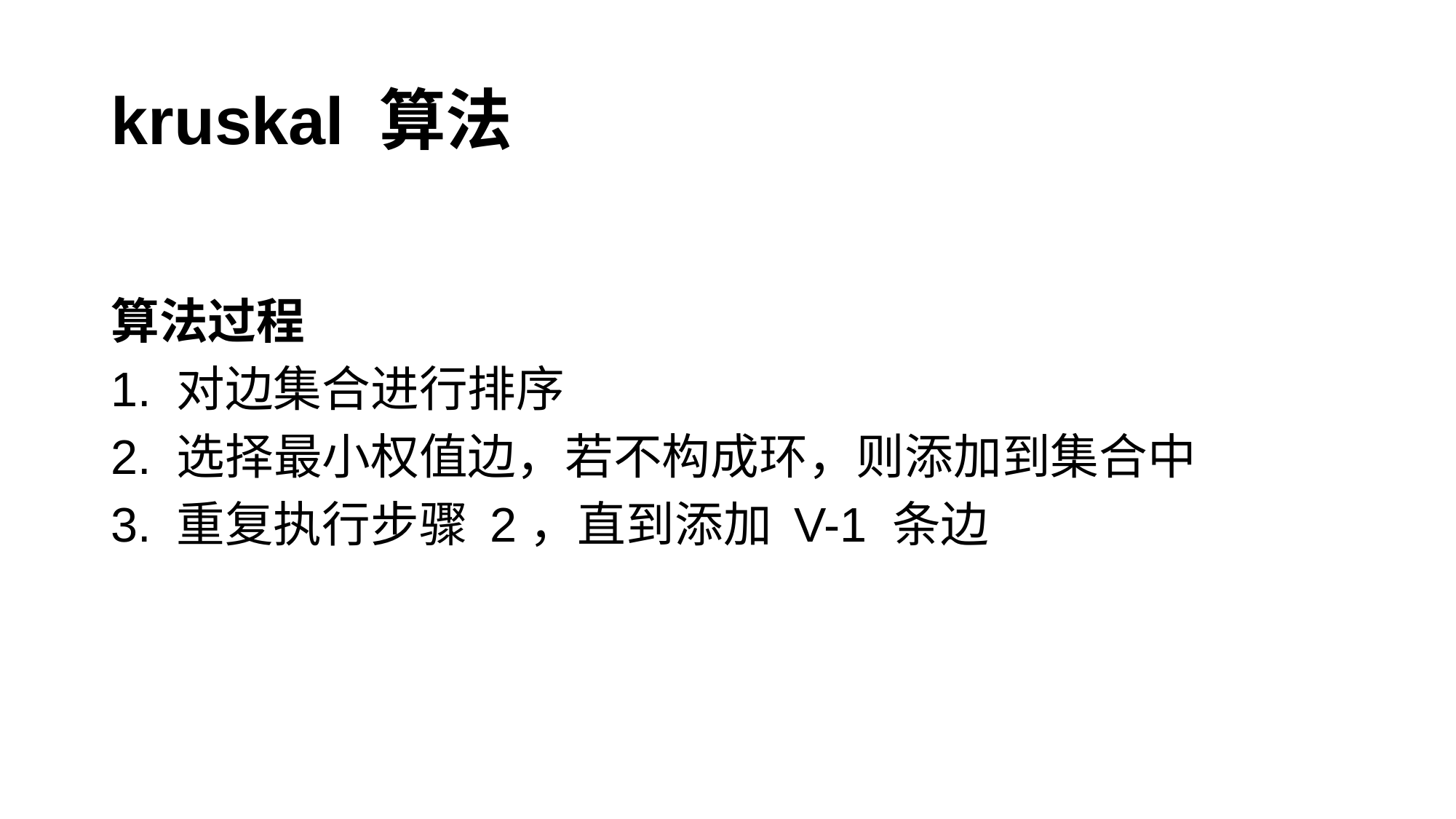

# kruskal 算法

算法过程
1. 对边集合进行排序
2. 选择最小权值边，若不构成环，则添加到集合中
3. 重复执行步骤 2，直到添加 V-1 条边